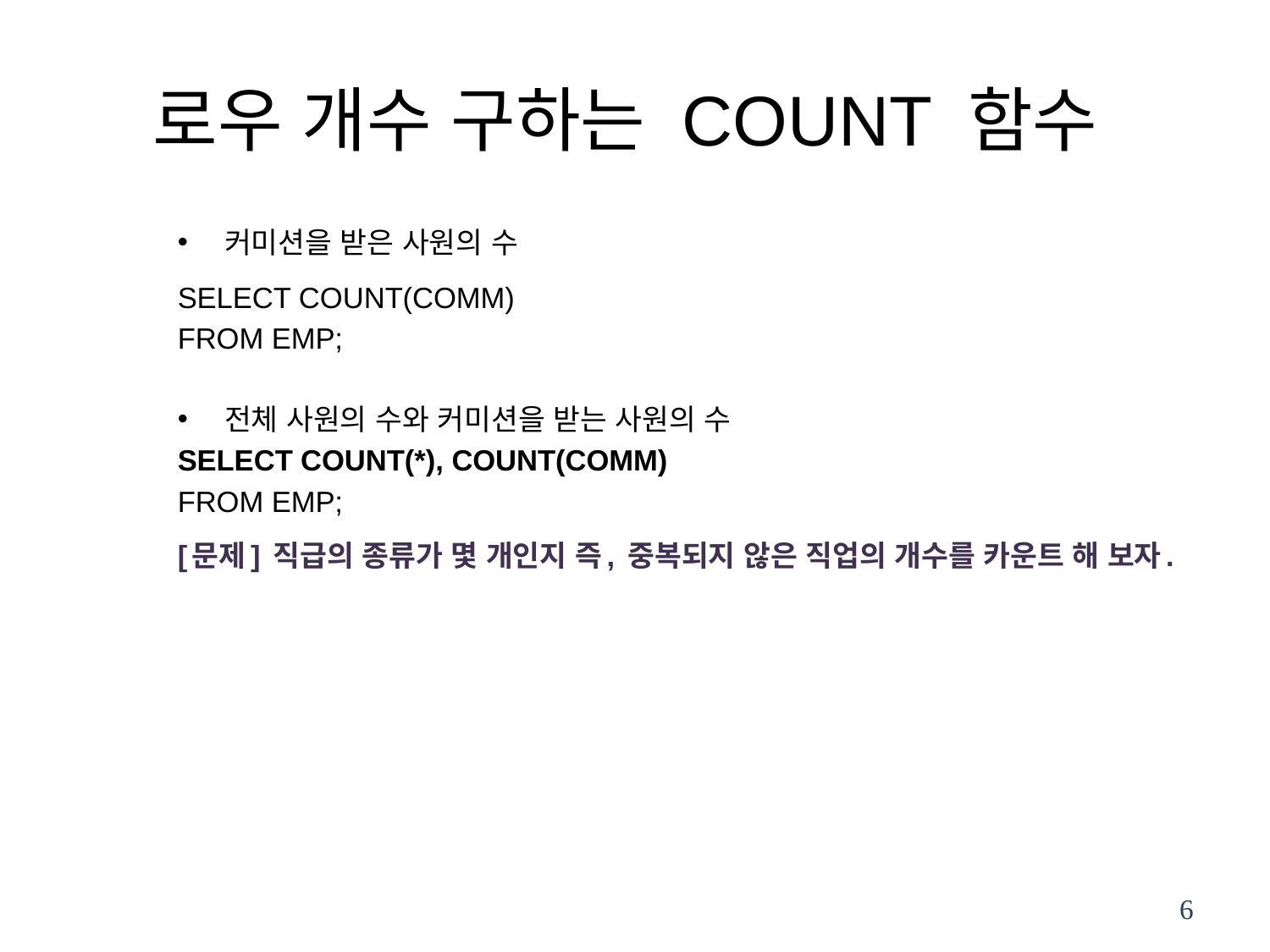

# 로우 개수 구하는 COUNT 함수

커미션을 받은 사원의 수

SELECT COUNT(COMM)
FROM EMP;

전체 사원의 수와 커미션을 받는 사원의 수
SELECT COUNT(*), COUNT(COMM)
FROM EMP;

[문제] 직급의 종류가 몇 개인지 즉, 중복되지 않은 직업의 개수를 카운트 해 보자.

6